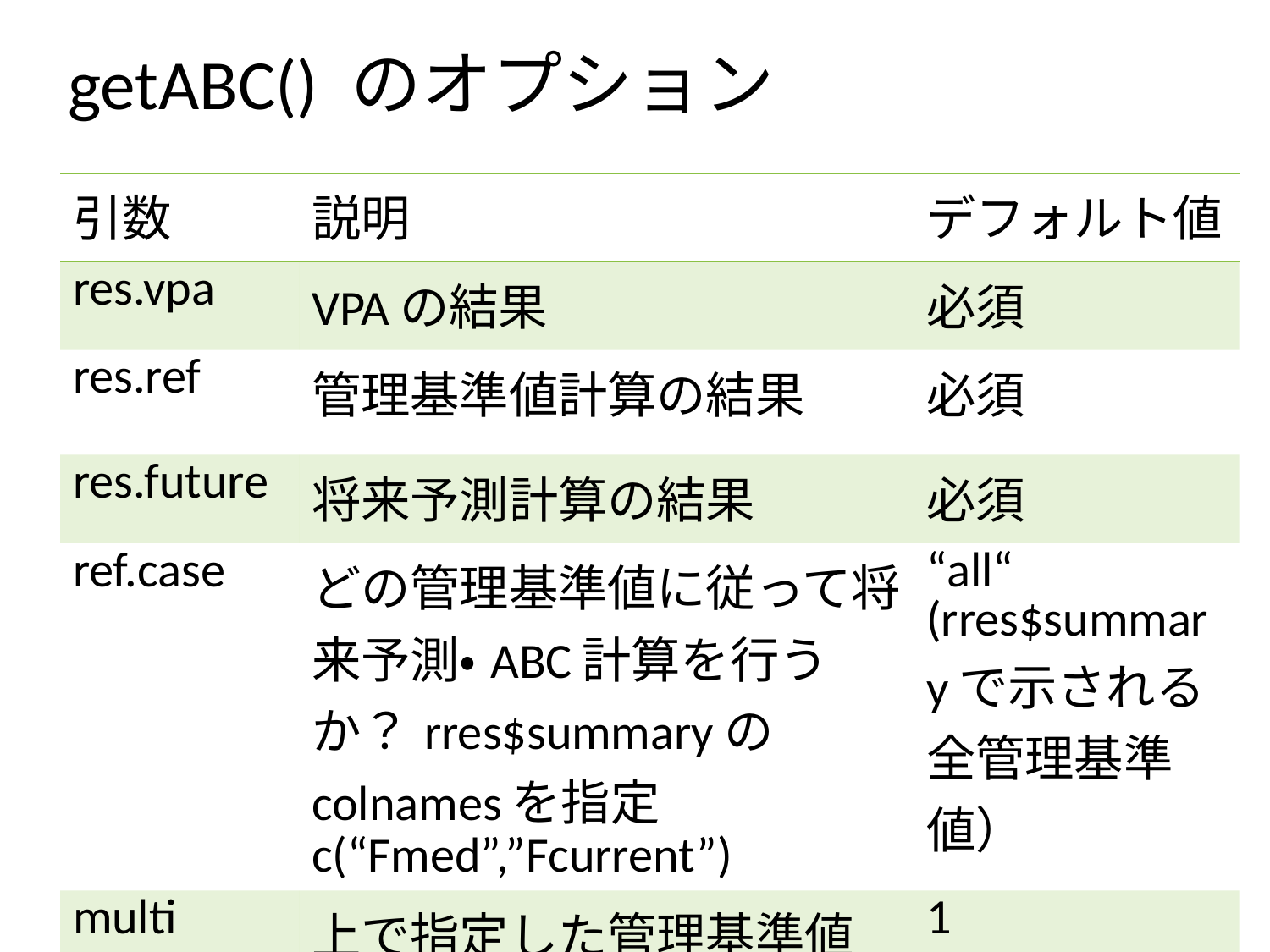

# getABC() のオプション
| 引数 | 説明 | デフォルト値 |
| --- | --- | --- |
| res.vpa | VPAの結果 | 必須 |
| res.ref | 管理基準値計算の結果 | 必須 |
| res.future | 将来予測計算の結果 | 必須 |
| ref.case | どの管理基準値に従って将来予測・ABC計算を行うか？rres$summaryのcolnamesを指定 c(“Fmed”,”Fcurrent”) | “all“ (rres$summaryで示される全管理基準値） |
| multi | 上で指定した管理基準値に対する乗数 c(1, 0.8)とか | 1 |